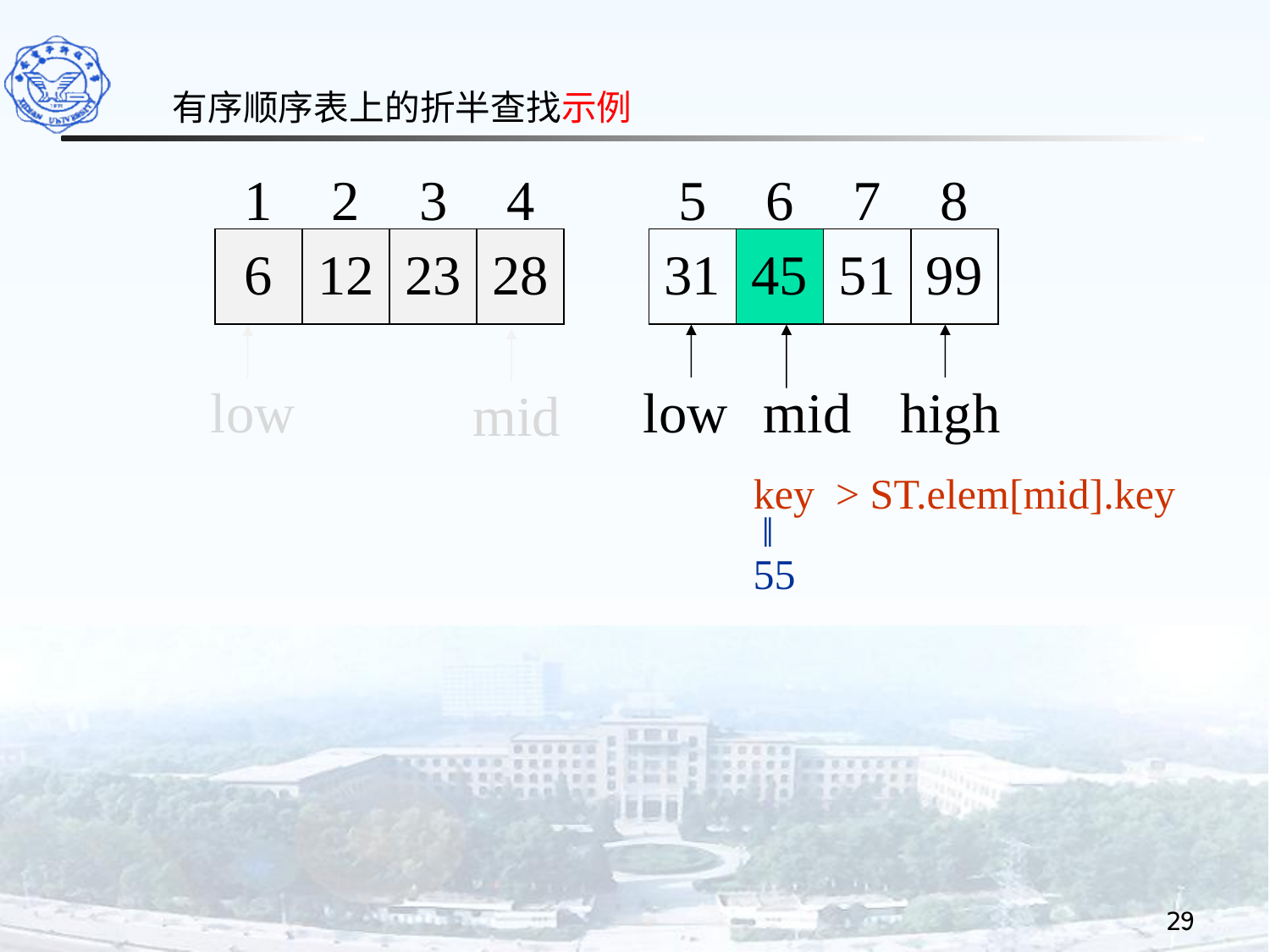

有序顺序表上的折半查找示例
1
2
3
4
5
6
7
8
6
12
23
28
31
45
51
99

low

mid

high
low
mid
key  > ST.elem[mid].key
‖
55
29